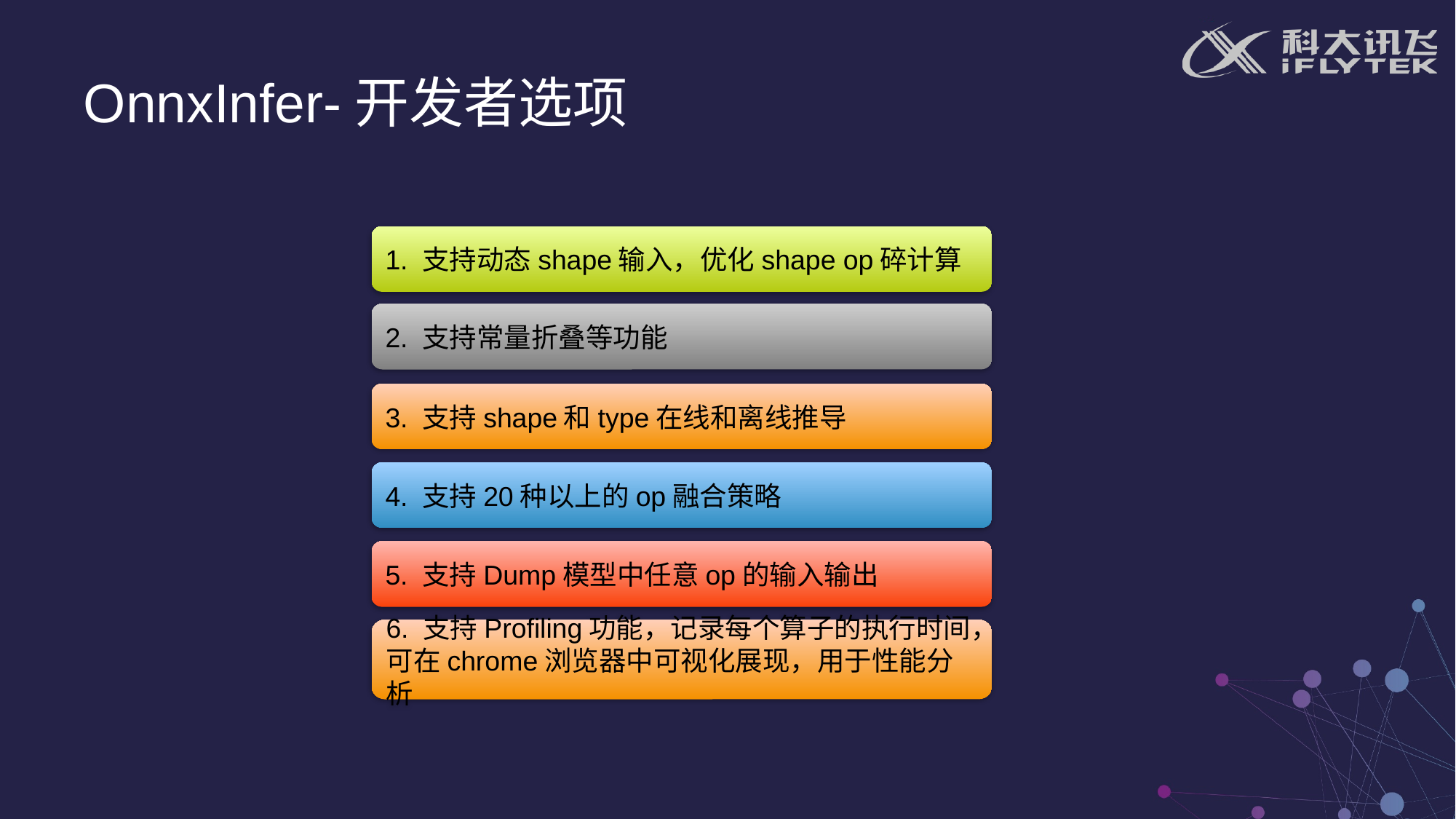

# OnnxInfer-开发者选项
1. 支持动态shape输入，优化shape op碎计算
2. 支持常量折叠等功能
3. 支持shape和type在线和离线推导
4. 支持20种以上的op融合策略
5. 支持Dump模型中任意op的输入输出
6. 支持Profiling功能，记录每个算子的执行时间，
可在chrome浏览器中可视化展现，用于性能分析